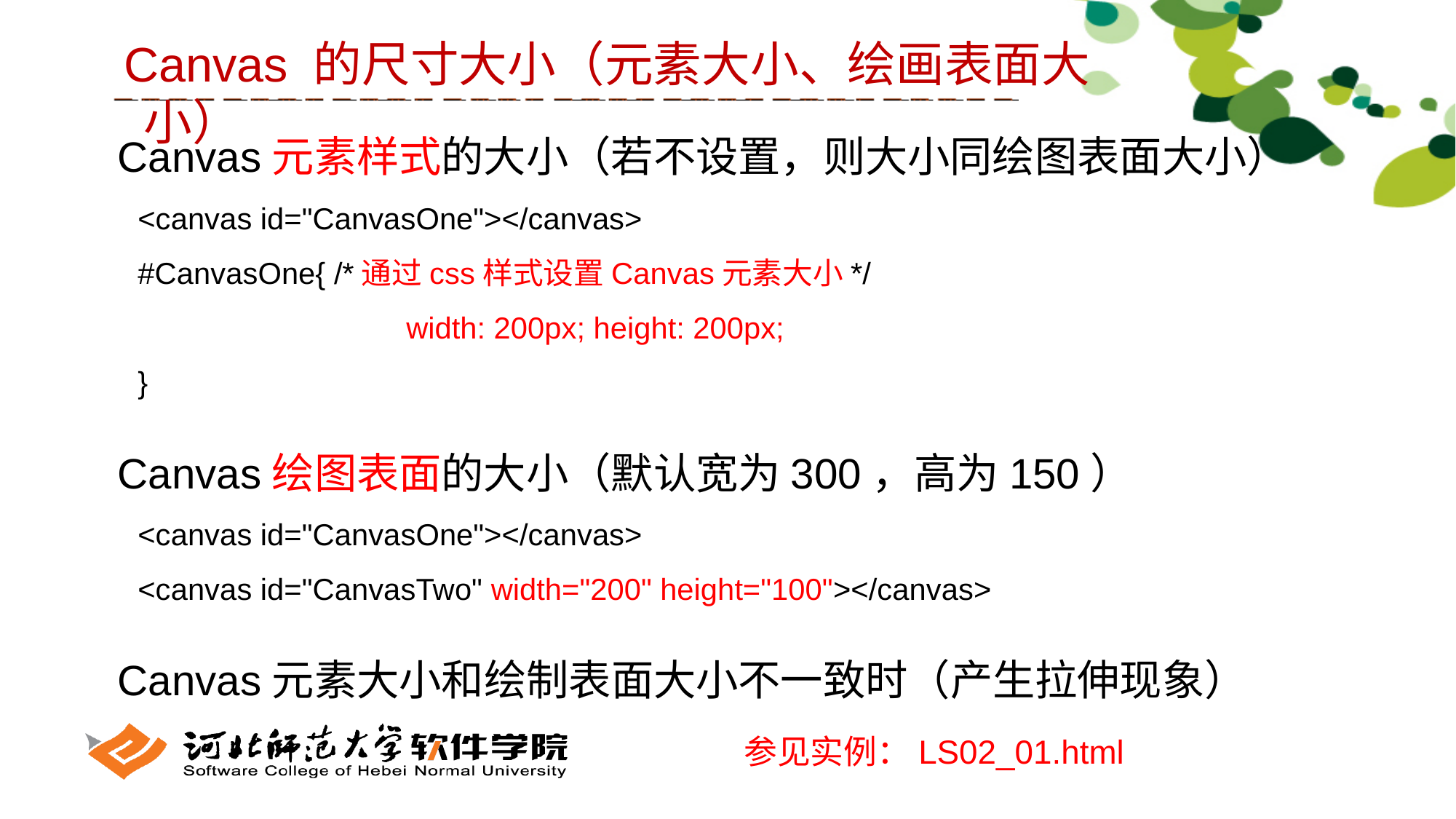

Canvas 的尺寸大小（元素大小、绘画表面大小）
Canvas元素样式的大小（若不设置，则大小同绘图表面大小）
<canvas id="CanvasOne"></canvas>
#CanvasOne{ /*通过css样式设置Canvas元素大小*/
		      width: 200px; height: 200px;
}
Canvas绘图表面的大小（默认宽为300，高为150）
<canvas id="CanvasOne"></canvas>
<canvas id="CanvasTwo" width="200" height="100"></canvas>
Canvas元素大小和绘制表面大小不一致时（产生拉伸现象）

参见实例：LS02_01.html